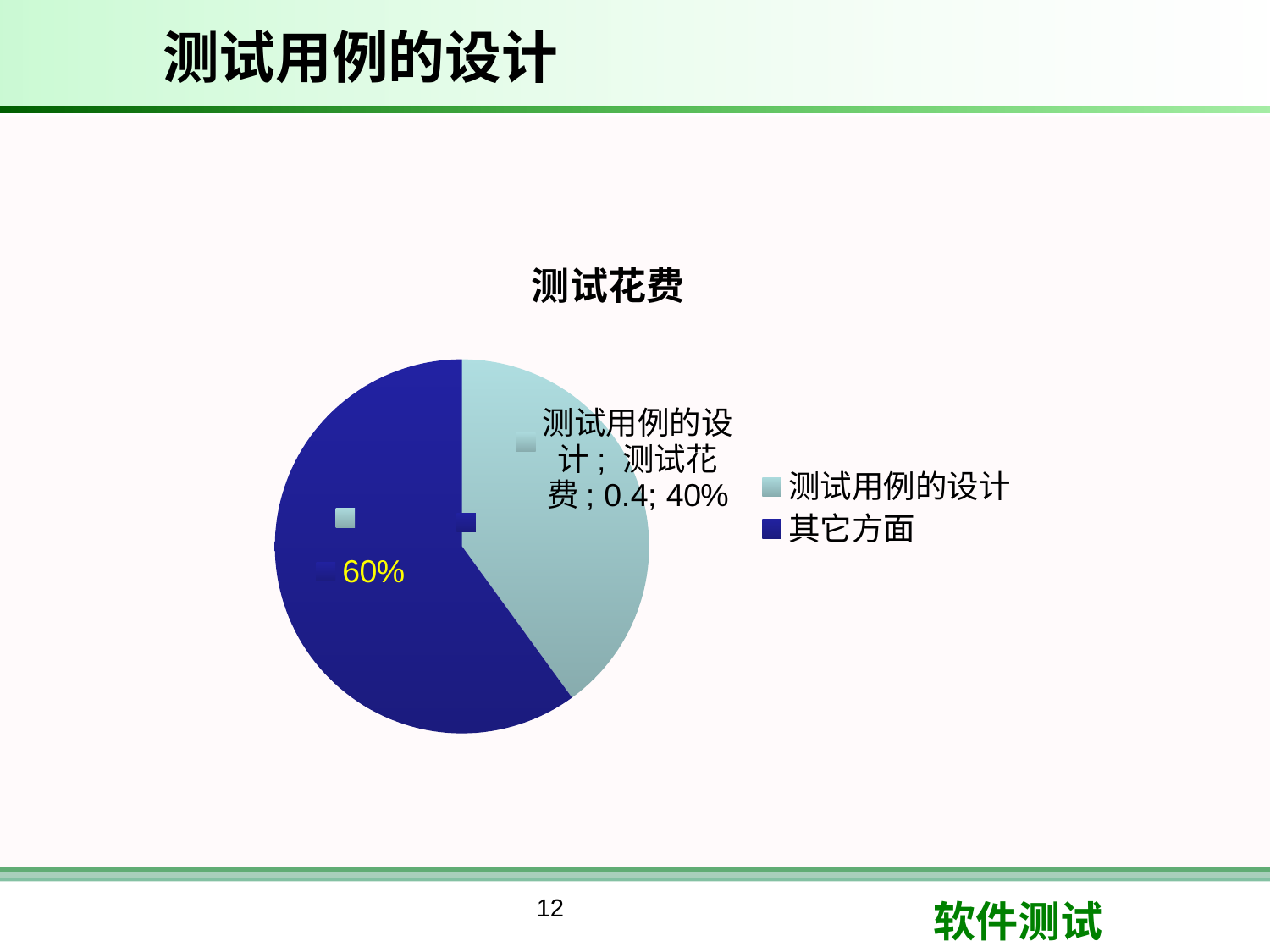

# 测试用例的设计

### Chart: 测试花费

| Category | 测试花费 |
|---|---|
| 测试用例的设计 | 0.4 |
| 其它方面 | 0.6000000000000004 |
12